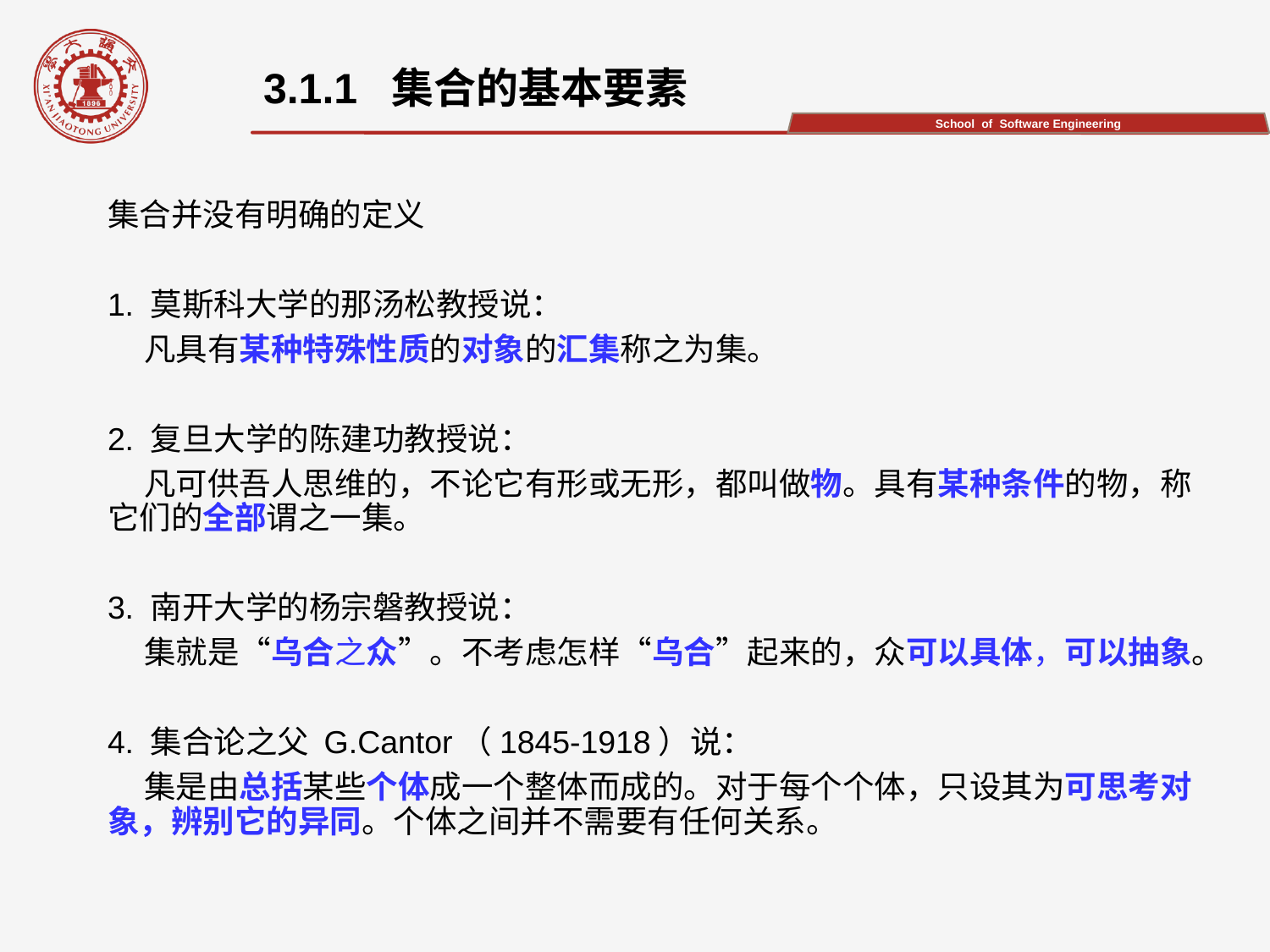

3.1.1  集合的基本要素

集合并没有明确的定义

1. 莫斯科大学的那汤松教授说：
    凡具有某种特殊性质的对象的汇集称之为集。

2. 复旦大学的陈建功教授说：
    凡可供吾人思维的，不论它有形或无形，都叫做物。具有某种条件的物，称它们的全部谓之一集。

3. 南开大学的杨宗磐教授说：
    集就是“乌合之众”。不考虑怎样“乌合”起来的，众可以具体，可以抽象。

4. 集合论之父 G.Cantor（1845-1918）说：
    集是由总括某些个体成一个整体而成的。对于每个个体，只设其为可思考对象，辨别它的异同。个体之间并不需要有任何关系。